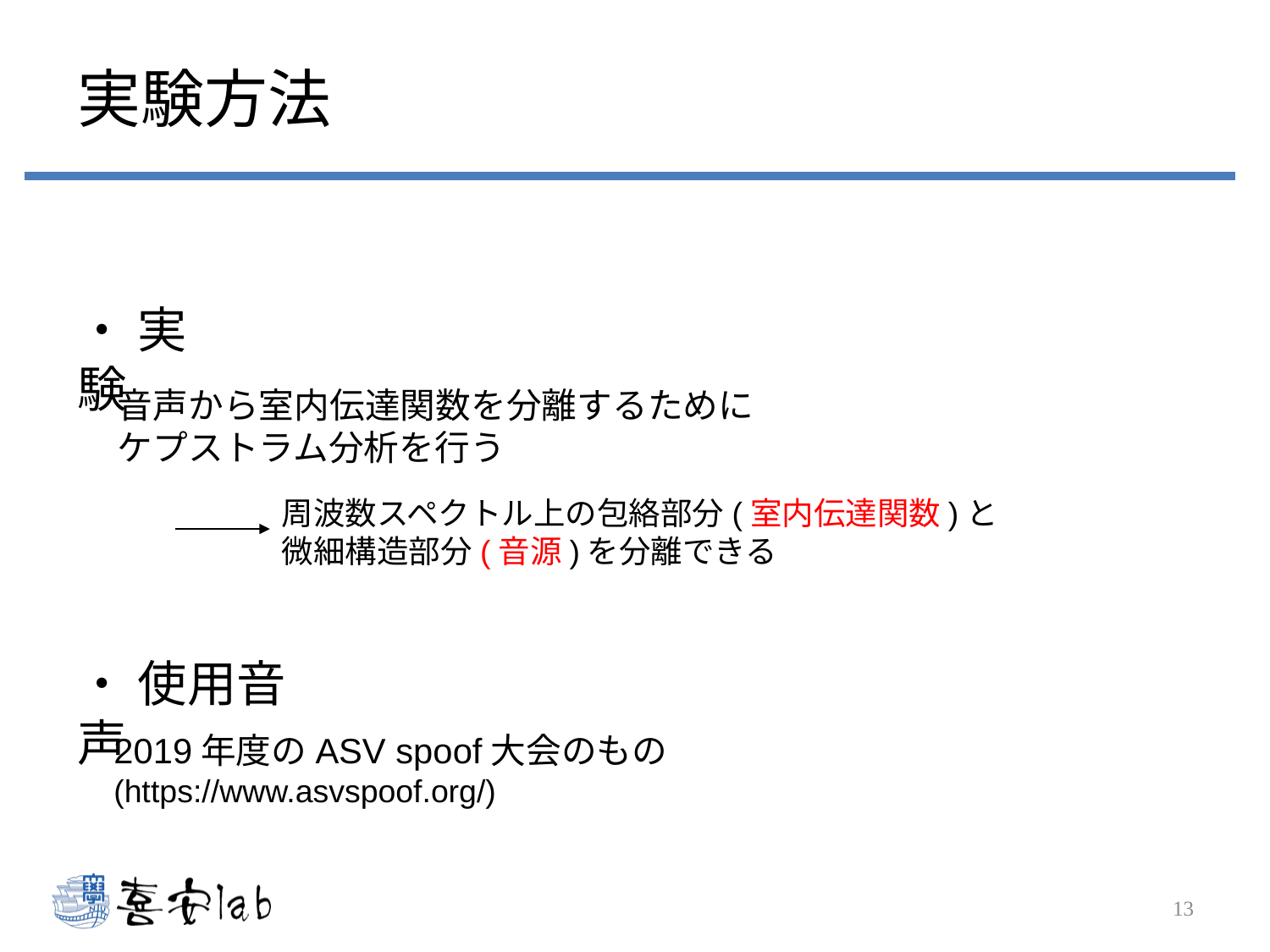

# 実験方法
・ 実験
音声から室内伝達関数を分離するために
ケプストラム分析を行う

周波数スペクトル上の包絡部分(室内伝達関数)と
微細構造部分(音源)を分離できる
・ 使用音声
2019年度のASV spoof大会のもの
(https://www.asvspoof.org/)
13